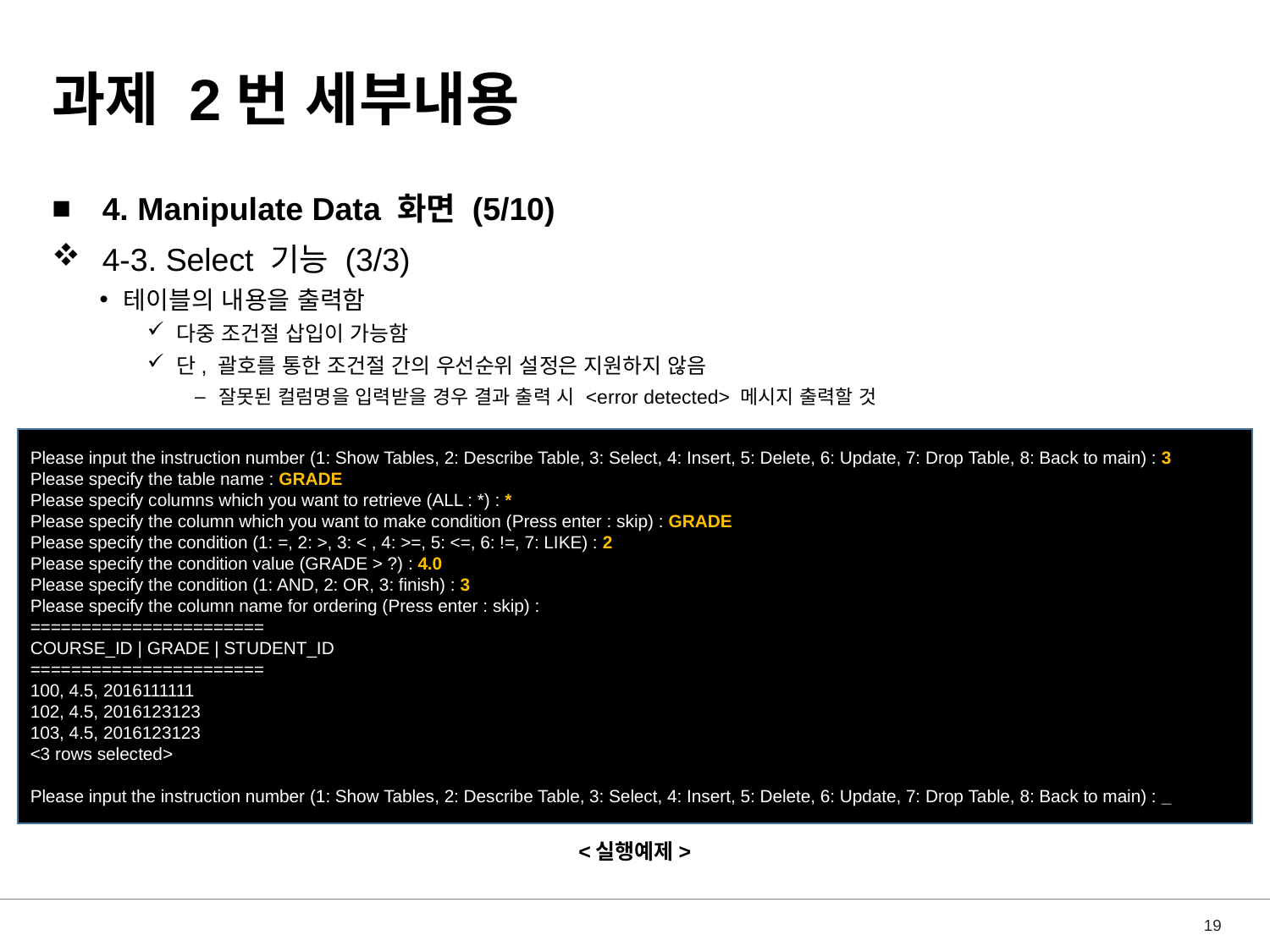

# 과제 2번 세부내용
4. Manipulate Data 화면 (5/10)
4-3. Select 기능 (3/3)
테이블의 내용을 출력함
다중 조건절 삽입이 가능함
단, 괄호를 통한 조건절 간의 우선순위 설정은 지원하지 않음
잘못된 컬럼명을 입력받을 경우 결과 출력 시 <error detected> 메시지 출력할 것
Please input the instruction number (1: Show Tables, 2: Describe Table, 3: Select, 4: Insert, 5: Delete, 6: Update, 7: Drop Table, 8: Back to main) : 3
Please specify the table name : GRADE
Please specify columns which you want to retrieve (ALL : *) : *
Please specify the column which you want to make condition (Press enter : skip) : GRADE
Please specify the condition (1: =, 2: >, 3: < , 4: >=, 5: <=, 6: !=, 7: LIKE) : 2
Please specify the condition value (GRADE > ?) : 4.0
Please specify the condition (1: AND, 2: OR, 3: finish) : 3
Please specify the column name for ordering (Press enter : skip) :
=======================
COURSE_ID | GRADE | STUDENT_ID
=======================
100, 4.5, 2016111111
102, 4.5, 2016123123
103, 4.5, 2016123123
<3 rows selected>

Please input the instruction number (1: Show Tables, 2: Describe Table, 3: Select, 4: Insert, 5: Delete, 6: Update, 7: Drop Table, 8: Back to main) : _
<실행예제>
19